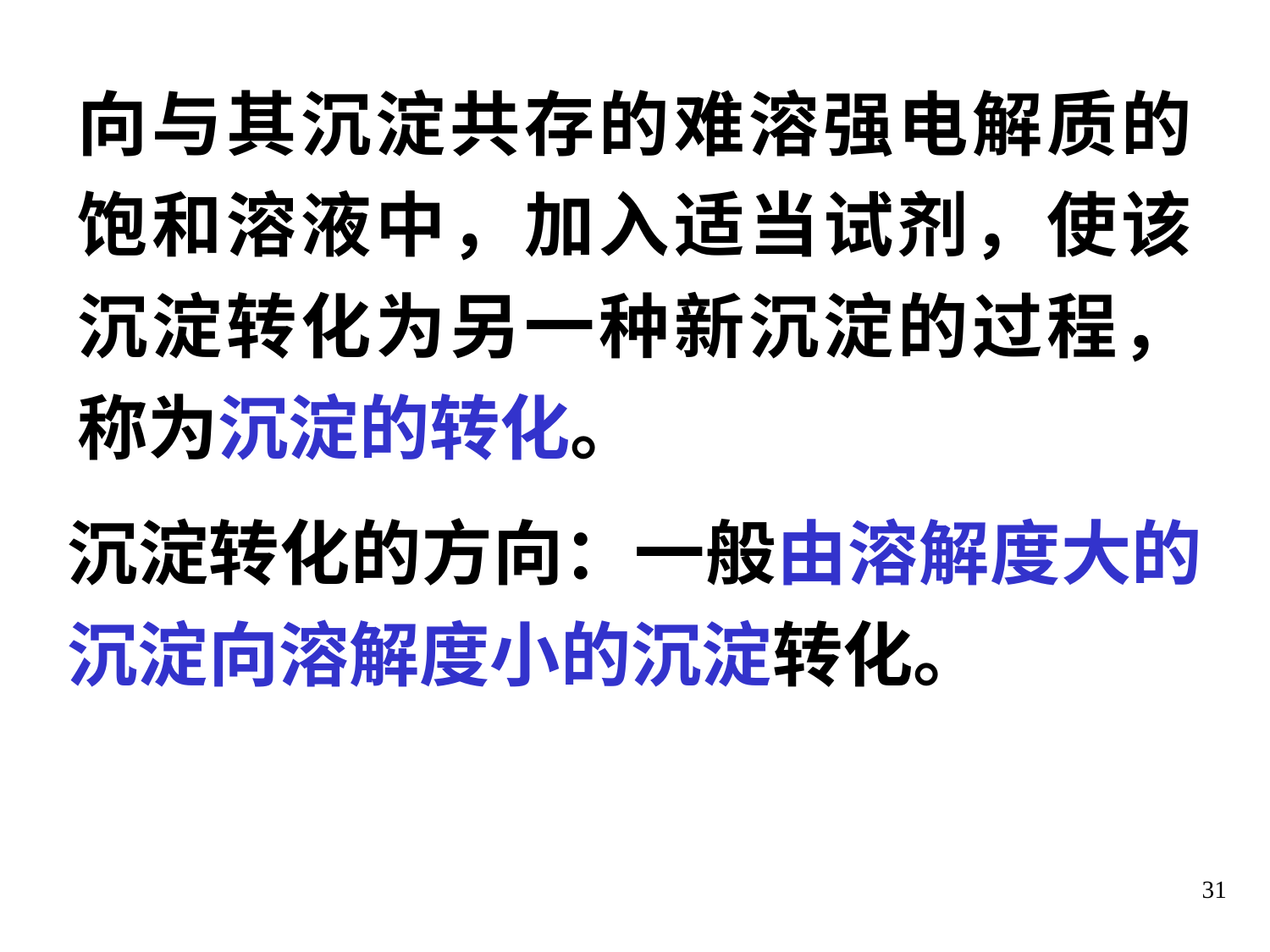

向与其沉淀共存的难溶强电解质的饱和溶液中，加入适当试剂，使该沉淀转化为另一种新沉淀的过程，称为沉淀的转化。
沉淀转化的方向：一般由溶解度大的沉淀向溶解度小的沉淀转化。
31